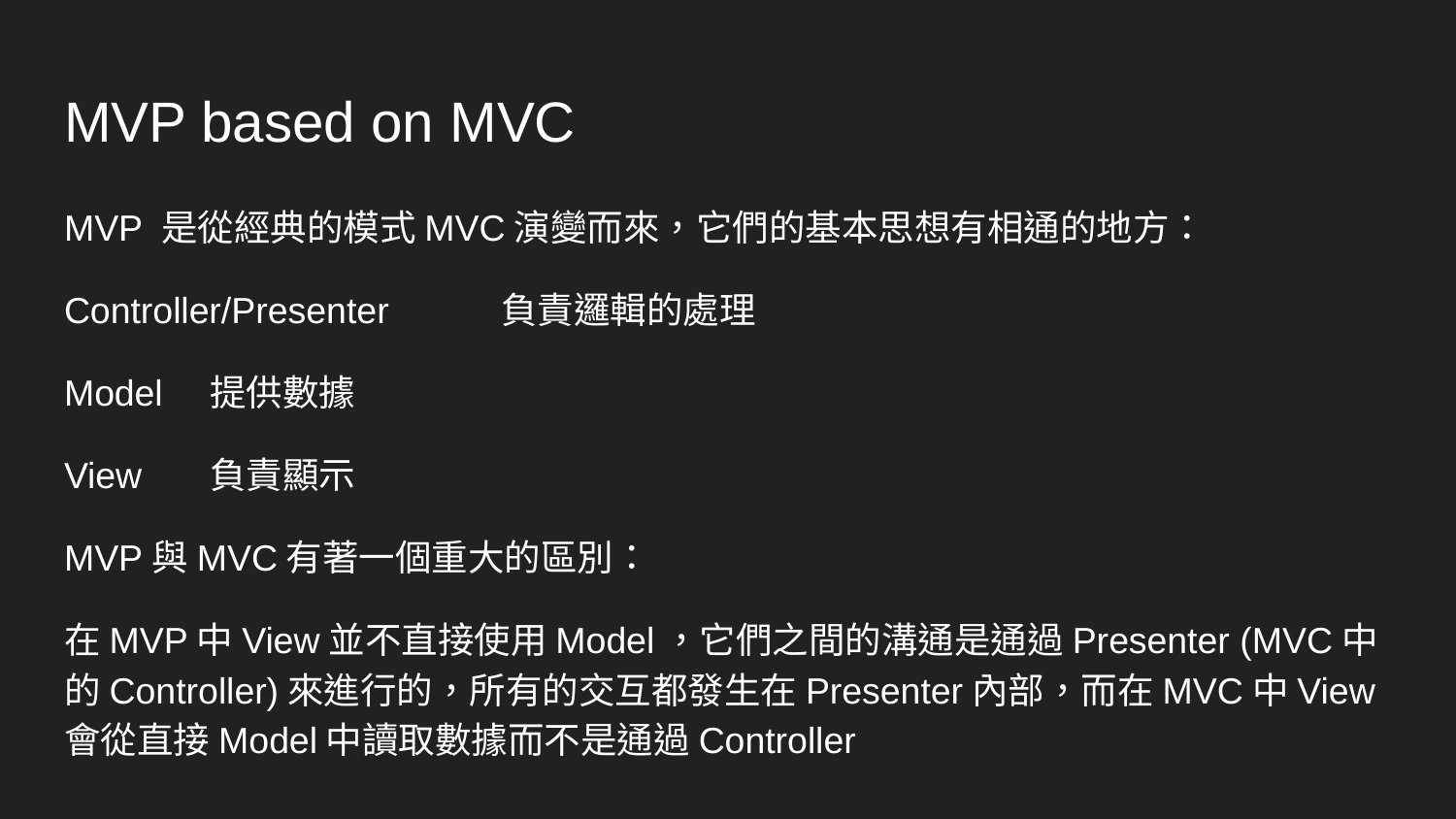

# MVP based on MVC
MVP 是從經典的模式MVC演變而來，它們的基本思想有相通的地方：
Controller/Presenter	負責邏輯的處理
Model	提供數據
View	負責顯示
MVP與MVC有著一個重大的區別：
在MVP中View並不直接使用Model，它們之間的溝通是通過Presenter (MVC中的Controller)來進行的，所有的交互都發生在Presenter內部，而在MVC中View會從直接Model中讀取數據而不是通過Controller